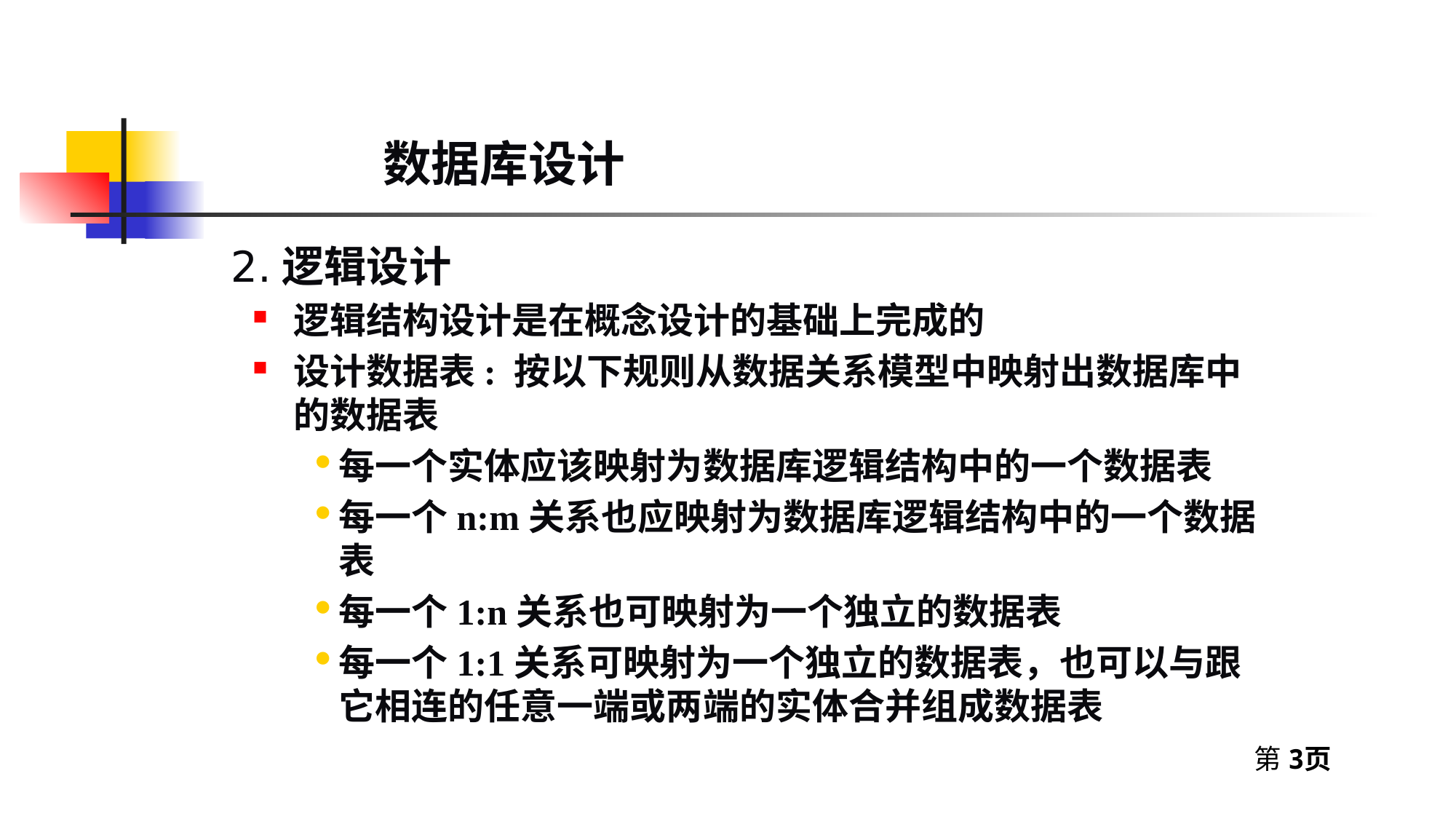

数据库设计
2.逻辑设计
逻辑结构设计是在概念设计的基础上完成的
设计数据表: 按以下规则从数据关系模型中映射出数据库中的数据表
每一个实体应该映射为数据库逻辑结构中的一个数据表
每一个n:m关系也应映射为数据库逻辑结构中的一个数据表
每一个1:n关系也可映射为一个独立的数据表
每一个1:1关系可映射为一个独立的数据表，也可以与跟它相连的任意一端或两端的实体合并组成数据表